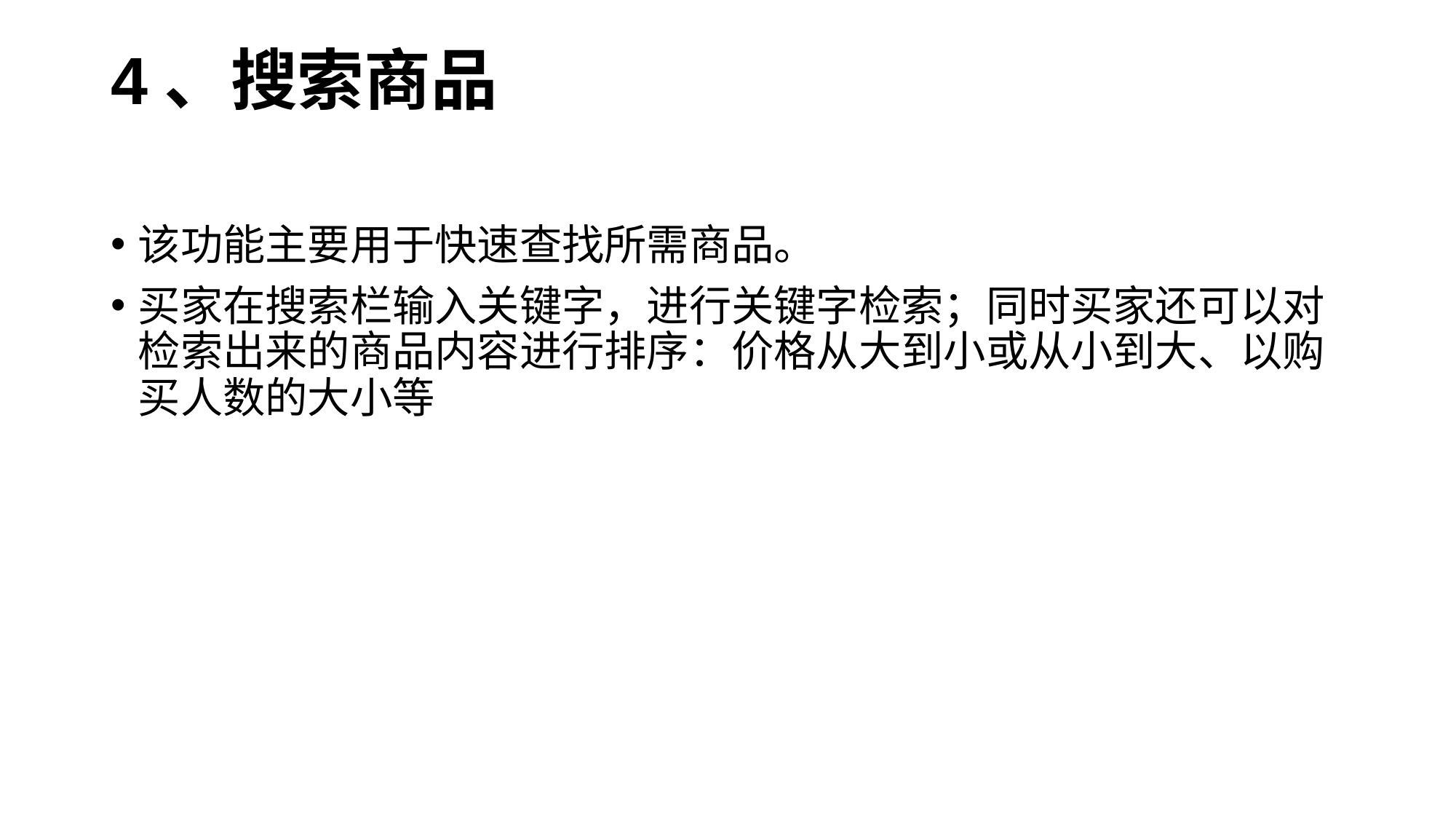

# 4、搜索商品
该功能主要用于快速查找所需商品。
买家在搜索栏输入关键字，进行关键字检索；同时买家还可以对检索出来的商品内容进行排序：价格从大到小或从小到大、以购买人数的大小等